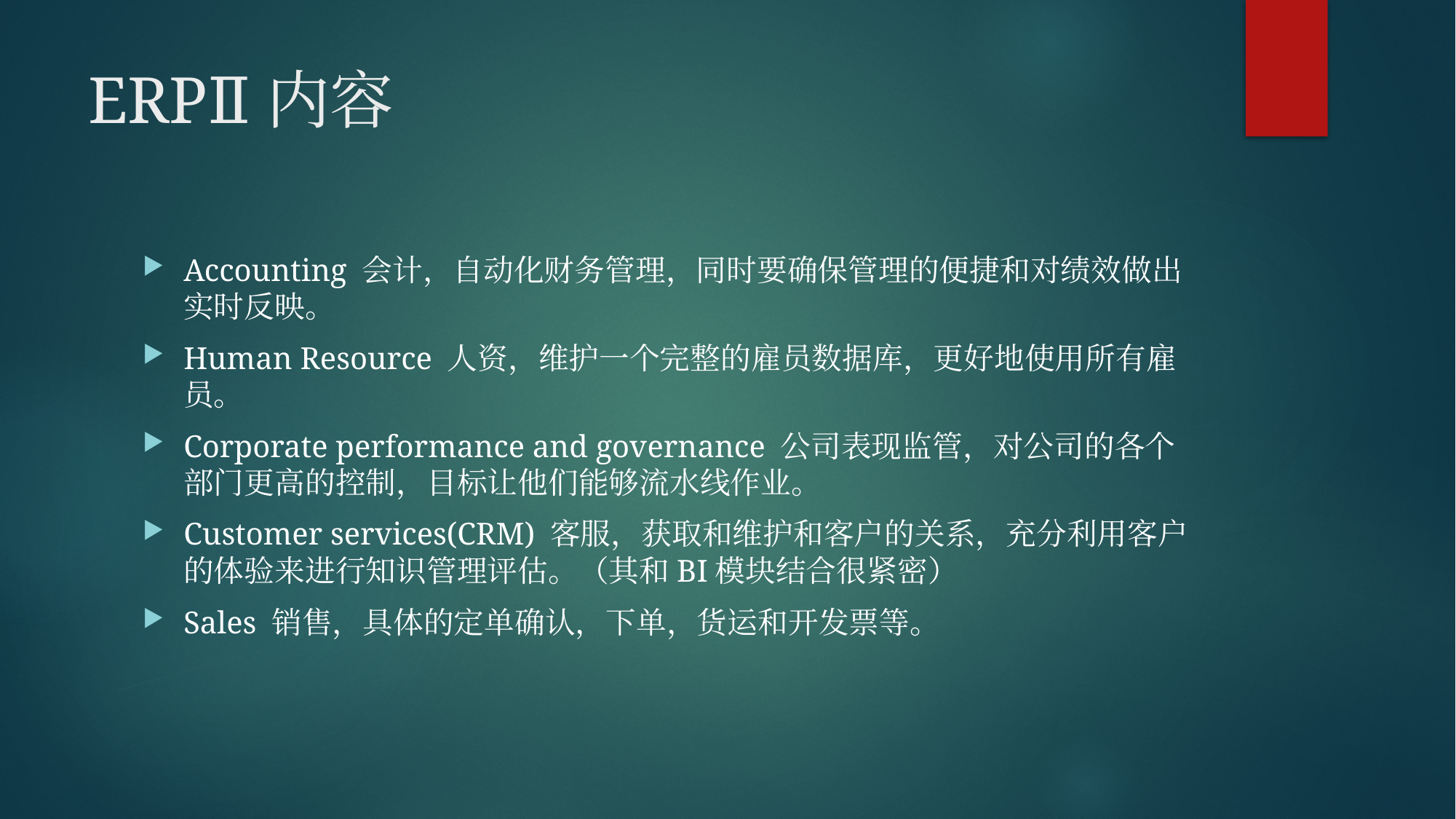

# ERPⅡ内容
Accounting 会计，自动化财务管理，同时要确保管理的便捷和对绩效做出实时反映。
Human Resource 人资，维护一个完整的雇员数据库，更好地使用所有雇员。
Corporate performance and governance 公司表现监管，对公司的各个部门更高的控制，目标让他们能够流水线作业。
Customer services(CRM) 客服，获取和维护和客户的关系，充分利用客户的体验来进行知识管理评估。（其和BI模块结合很紧密）
Sales 销售，具体的定单确认，下单，货运和开发票等。